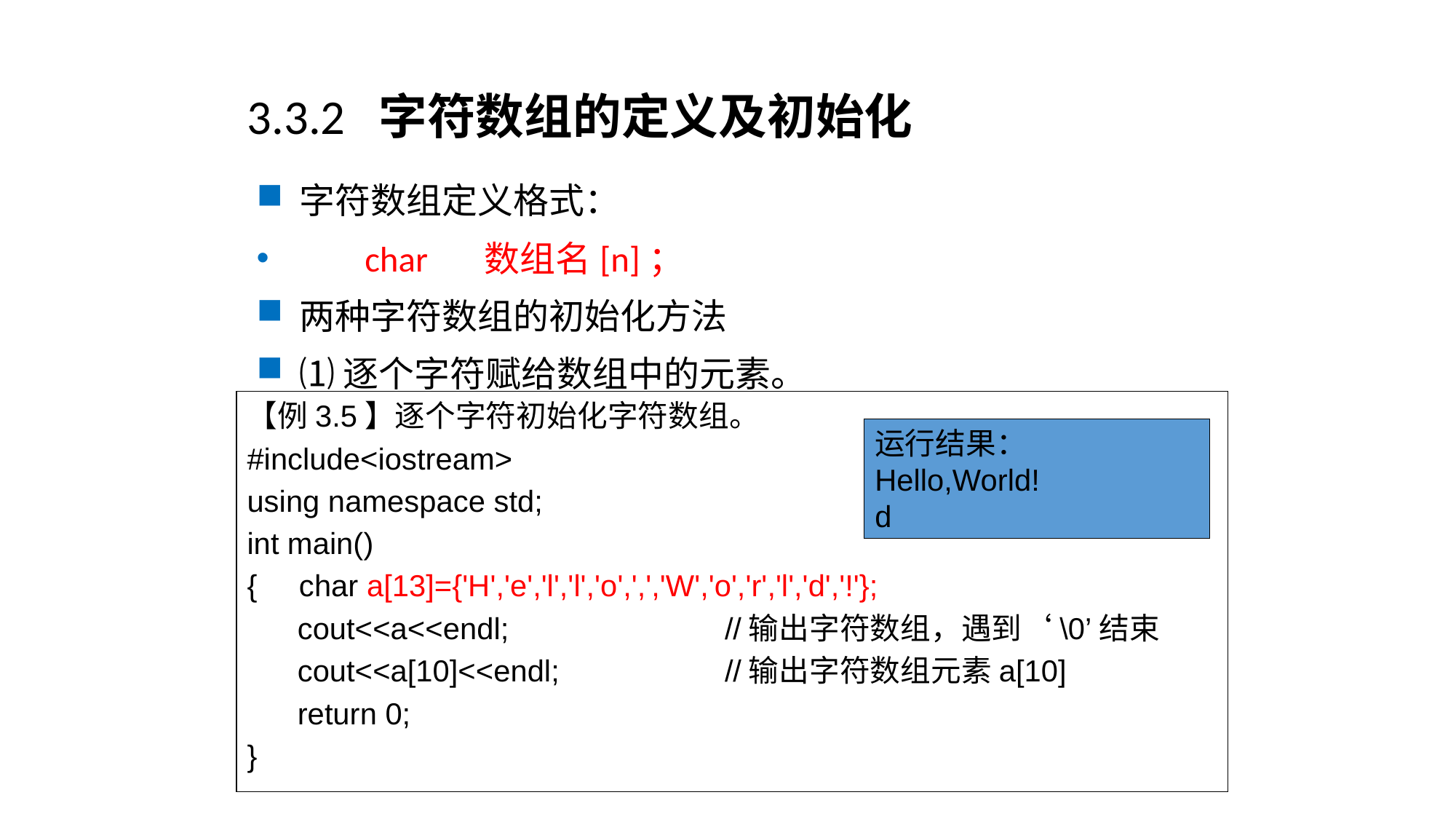

# 3.3.2  字符数组的定义及初始化
字符数组定义格式：
            char      数组名[n]；
两种字符数组的初始化方法
⑴逐个字符赋给数组中的元素。
【例3.5】逐个字符初始化字符数组。
#include<iostream>
using namespace std;
int main()
{     char a[13]={'H','e','l','l','o',',','W','o','r','l','d','!'};
      cout<<a<<endl;               	//输出字符数组，遇到‘\0’结束
      cout<<a[10]<<endl;           	//输出字符数组元素a[10]
      return 0;
}
运行结果：
Hello,World!
d